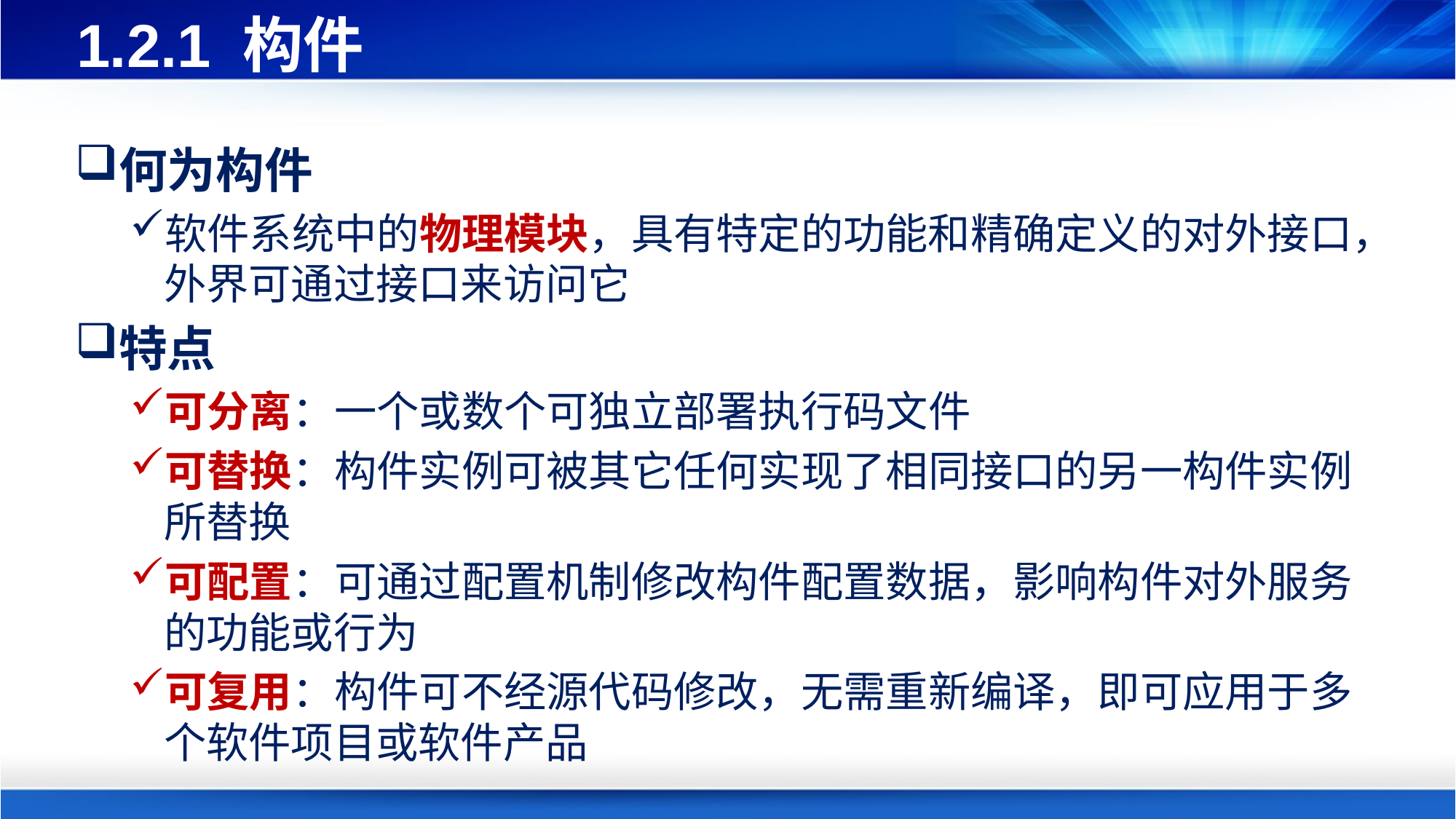

# 1.2.1 构件
何为构件
软件系统中的物理模块，具有特定的功能和精确定义的对外接口，外界可通过接口来访问它
特点
可分离：一个或数个可独立部署执行码文件
可替换：构件实例可被其它任何实现了相同接口的另一构件实例所替换
可配置：可通过配置机制修改构件配置数据，影响构件对外服务的功能或行为
可复用：构件可不经源代码修改，无需重新编译，即可应用于多个软件项目或软件产品